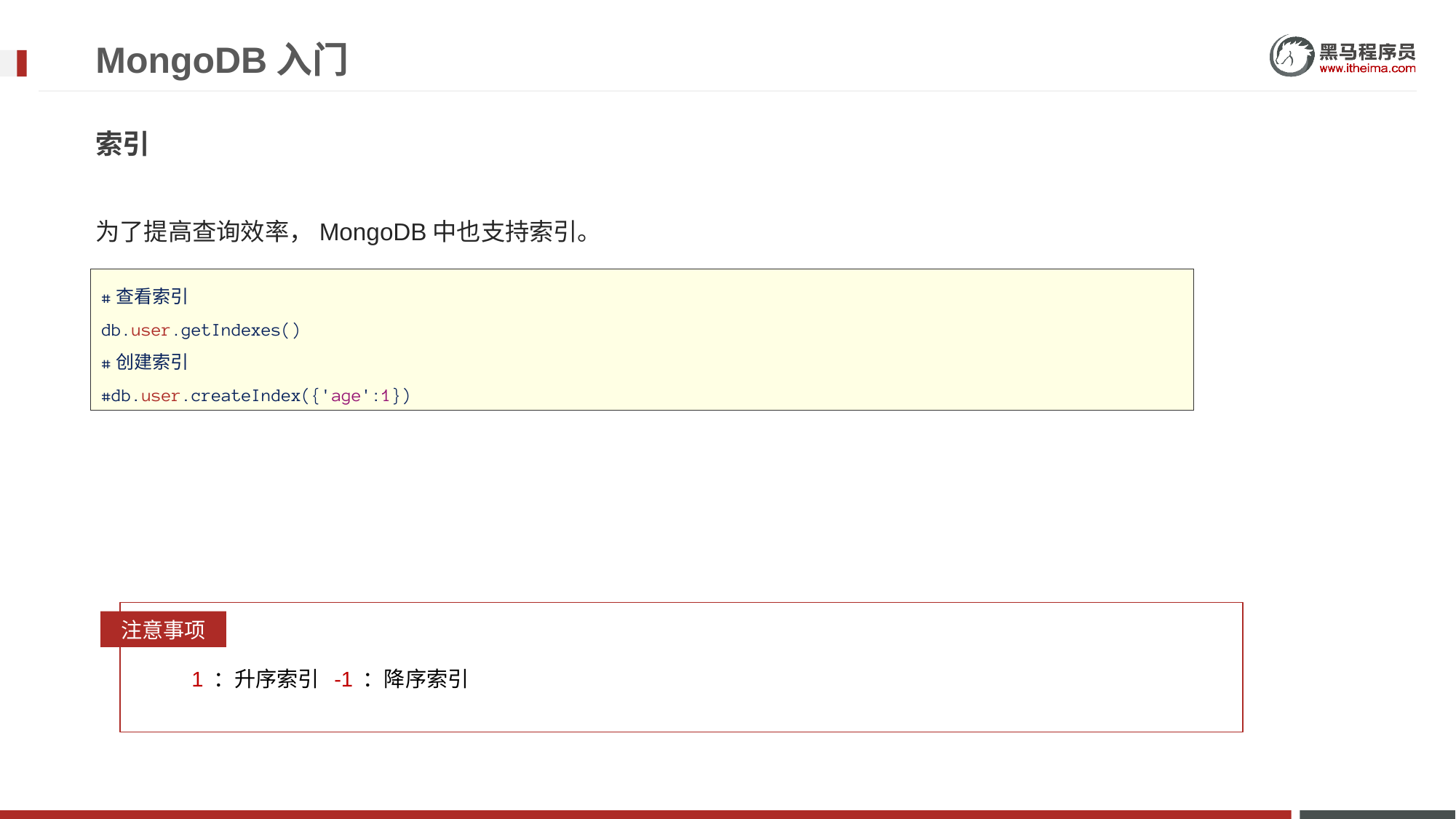

# MongoDB入门
索引
为了提高查询效率，MongoDB中也支持索引。
#查看索引
db.user.getIndexes()
#创建索引
#db.user.createIndex({'age':1})

注意事项
1 ：升序索引  -1 ：降序索引